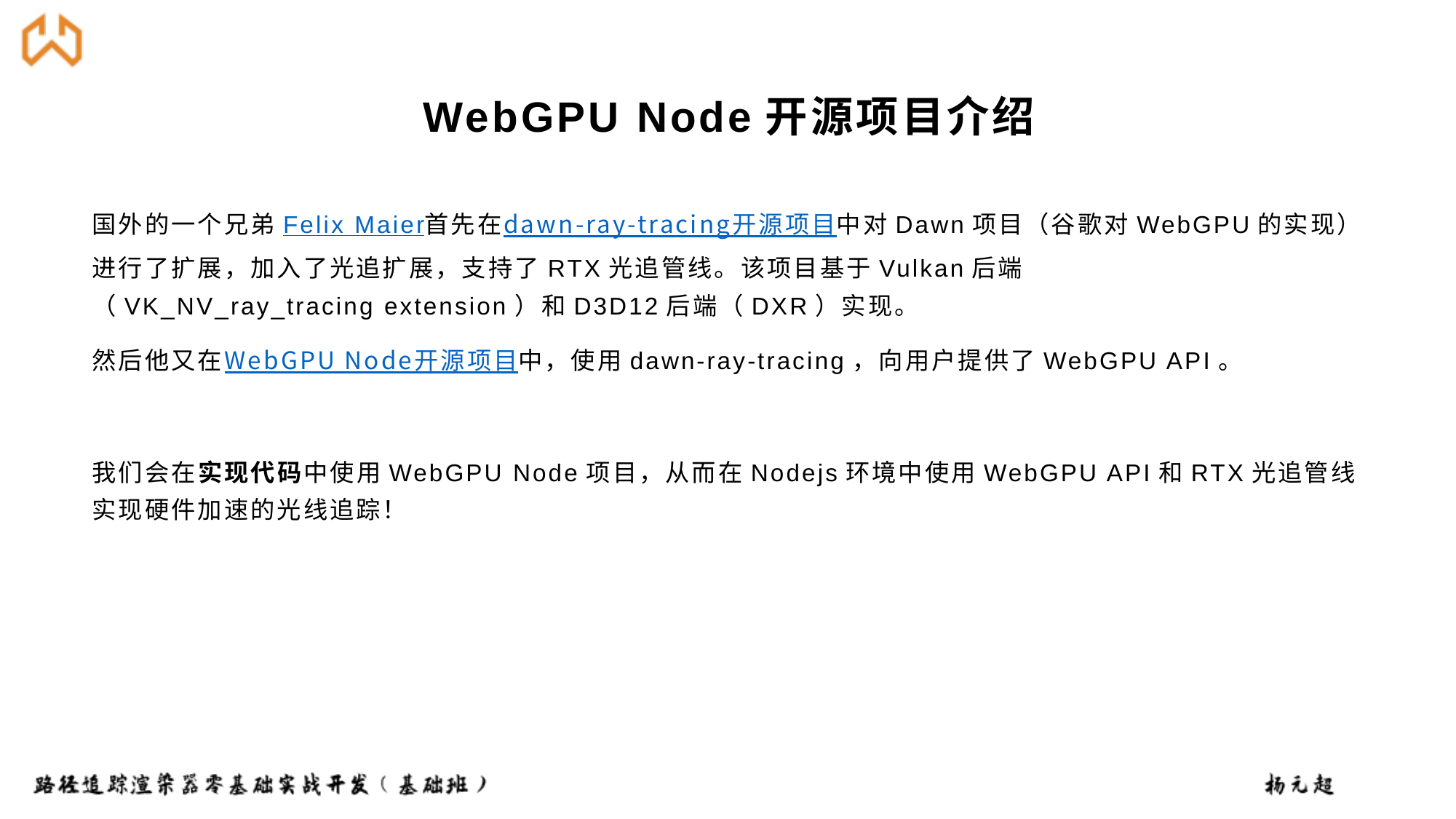

# WebGPU Node开源项目介绍
国外的一个兄弟Felix Maier首先在dawn-ray-tracing开源项目中对Dawn项目（谷歌对WebGPU的实现）进行了扩展，加入了光追扩展，支持了RTX光追管线。该项目基于Vulkan后端（VK_NV_ray_tracing extension）和D3D12后端（DXR）实现。
然后他又在WebGPU Node开源项目中，使用dawn-ray-tracing，向用户提供了WebGPU API。

我们会在实现代码中使用WebGPU Node项目，从而在Nodejs环境中使用WebGPU API和RTX光追管线实现硬件加速的光线追踪！